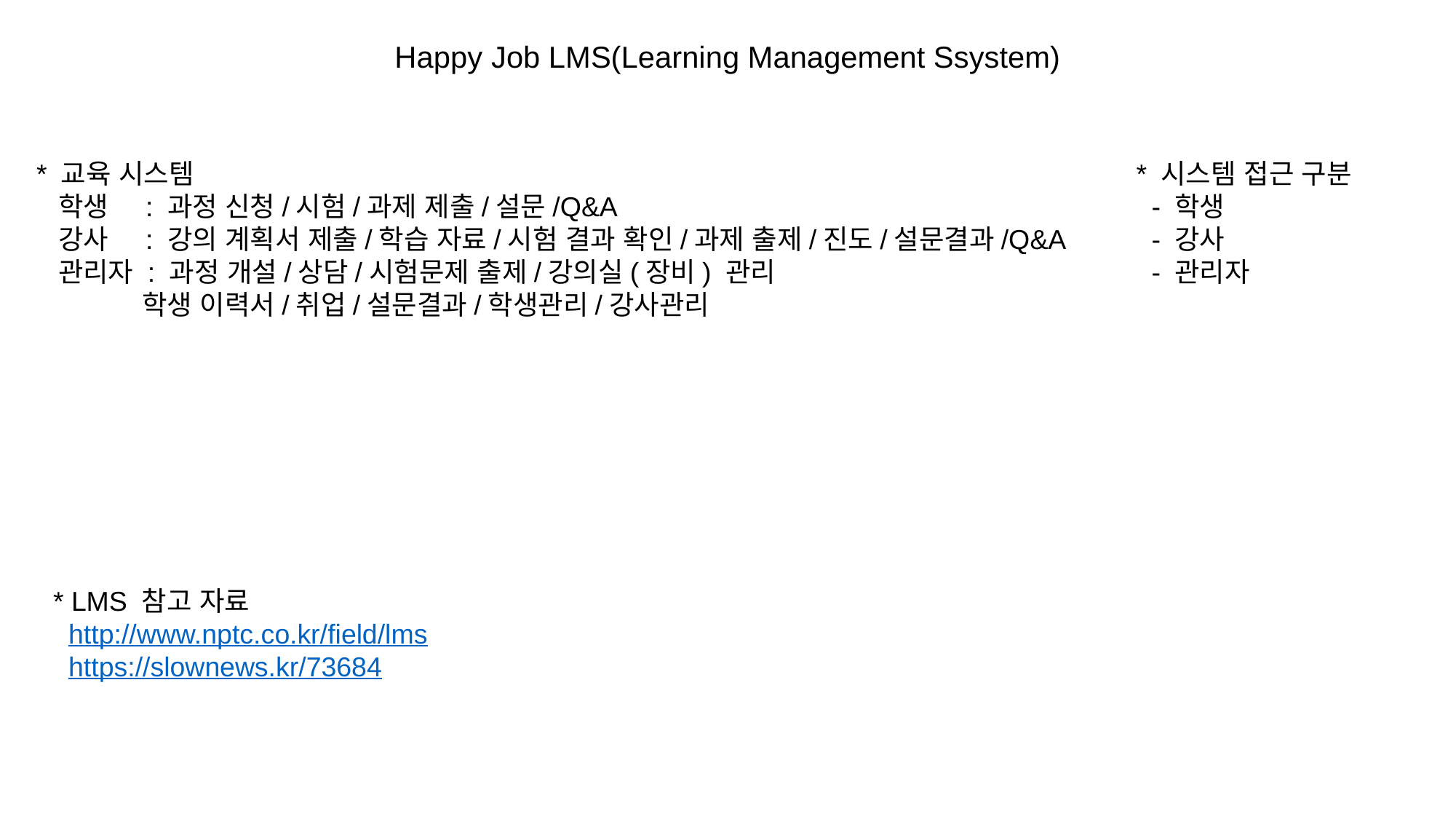

Happy Job LMS(Learning Management Ssystem)
* 교육 시스템
  학생    : 과정 신청/시험/과제 제출/설문/Q&A
  강사    : 강의 계획서 제출/학습 자료/시험 결과 확인/과제 출제/진도/설문결과/Q&A
  관리자 : 과정 개설/상담/시험문제 출제/강의실(장비) 관리
             학생 이력서/취업/설문결과/학생관리/강사관리
* 시스템 접근 구분
  - 학생
  - 강사
  - 관리자
* LMS 참고 자료
  http://www.nptc.co.kr/field/lms
  https://slownews.kr/73684